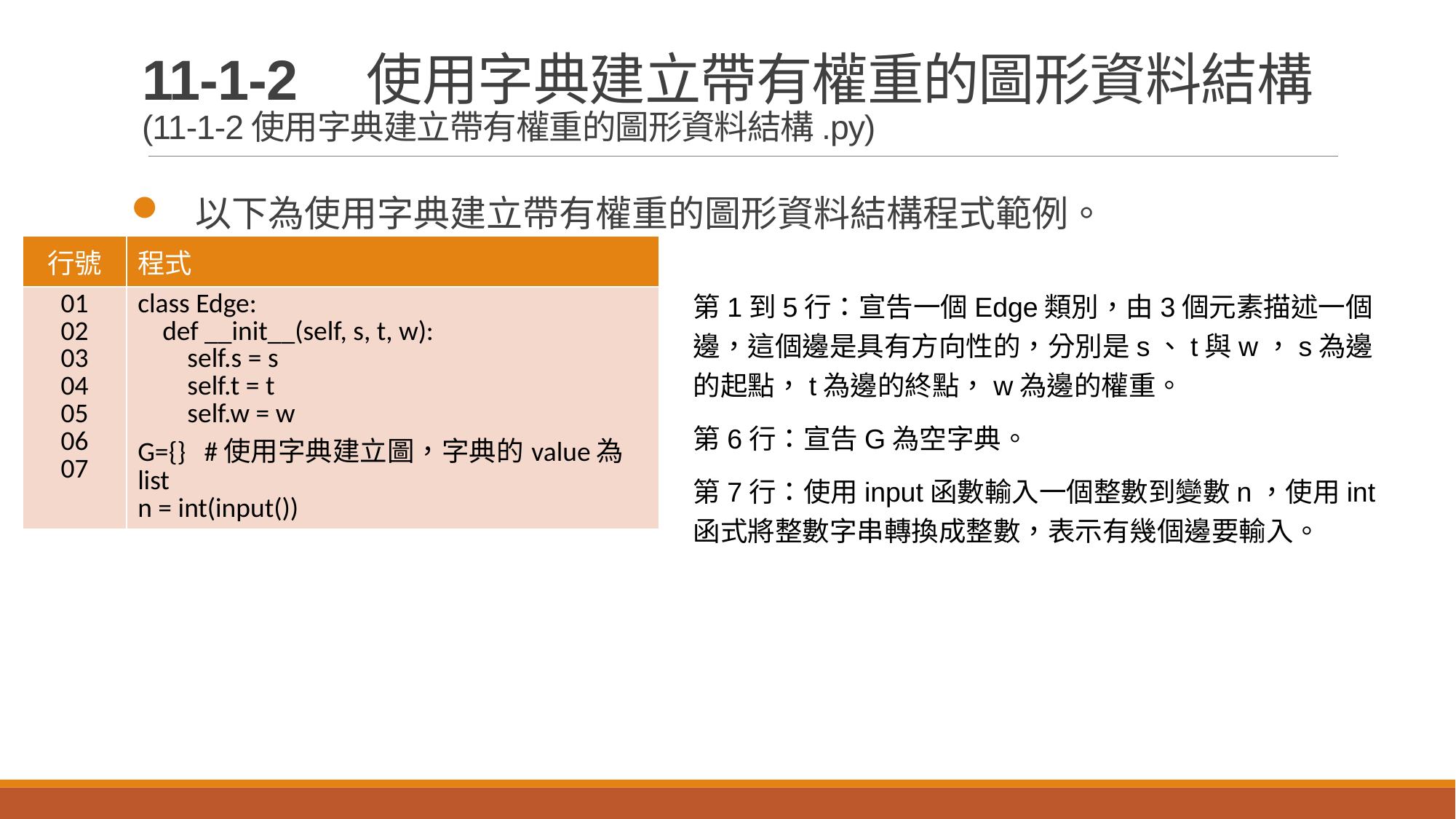

# 11-1-2　使用字典建立帶有權重的圖形資料結構 (11-1-2使用字典建立帶有權重的圖形資料結構.py)
以下為使用字典建立帶有權重的圖形資料結構程式範例。
| 行號 | 程式 |
| --- | --- |
| 01 02 03 04 05 06 07 | class Edge: def \_\_init\_\_(self, s, t, w): self.s = s self.t = t self.w = w G={} #使用字典建立圖，字典的value為list n = int(input()) |
第1到5行：宣告一個Edge類別，由3個元素描述一個邊，這個邊是具有方向性的，分別是s、t與w，s為邊的起點，t為邊的終點，w為邊的權重。
第6行：宣告G為空字典。
第7行：使用input函數輸入一個整數到變數n，使用int函式將整數字串轉換成整數，表示有幾個邊要輸入。